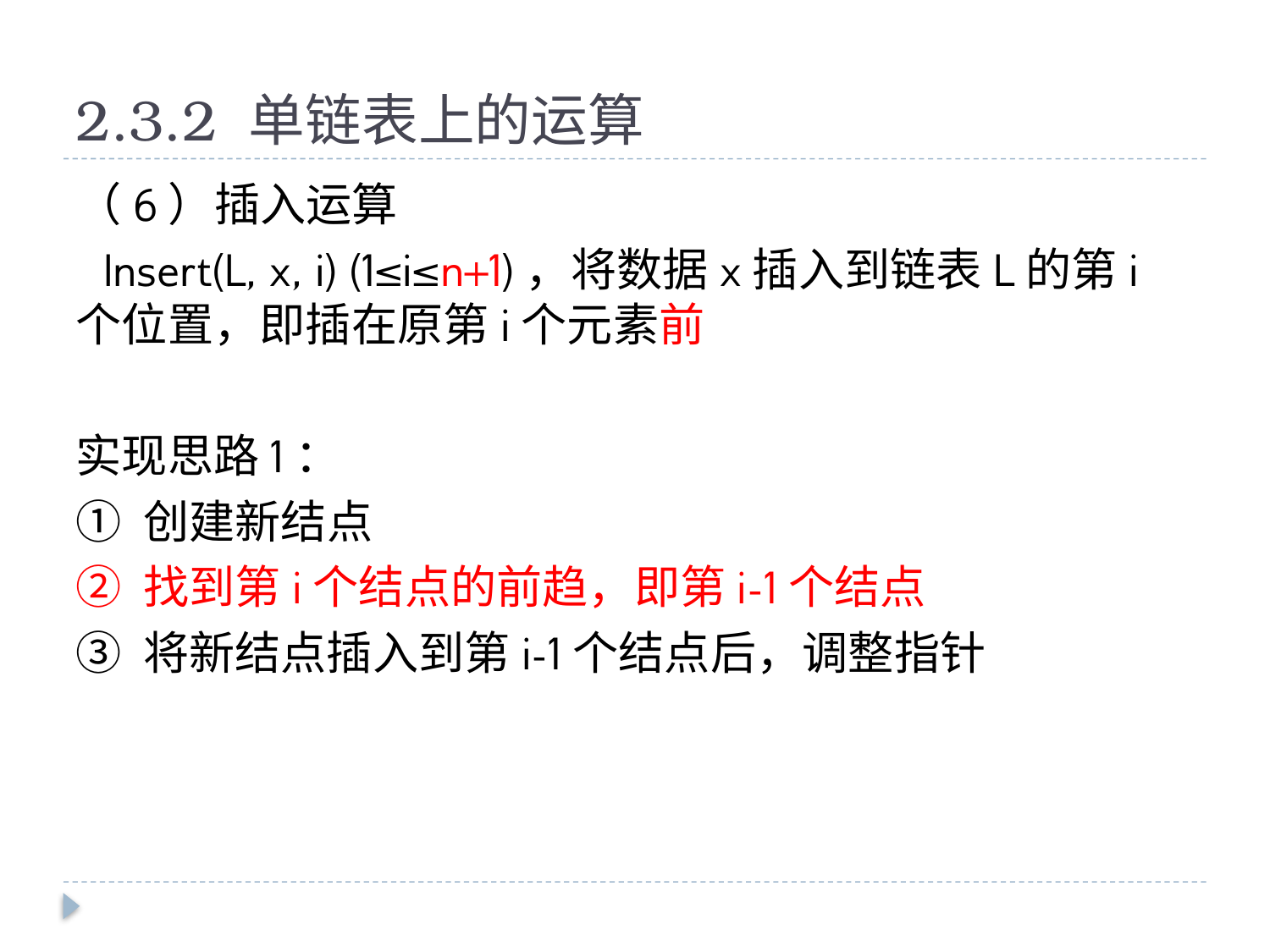

# 2.3.2 单链表上的运算
（6）插入运算
  Insert(L, x, i) (1≤i≤n+1)，将数据x插入到链表L的第i个位置，即插在原第i个元素前

实现思路1：
① 创建新结点
② 找到第i个结点的前趋，即第i-1个结点
③ 将新结点插入到第i-1个结点后，调整指针